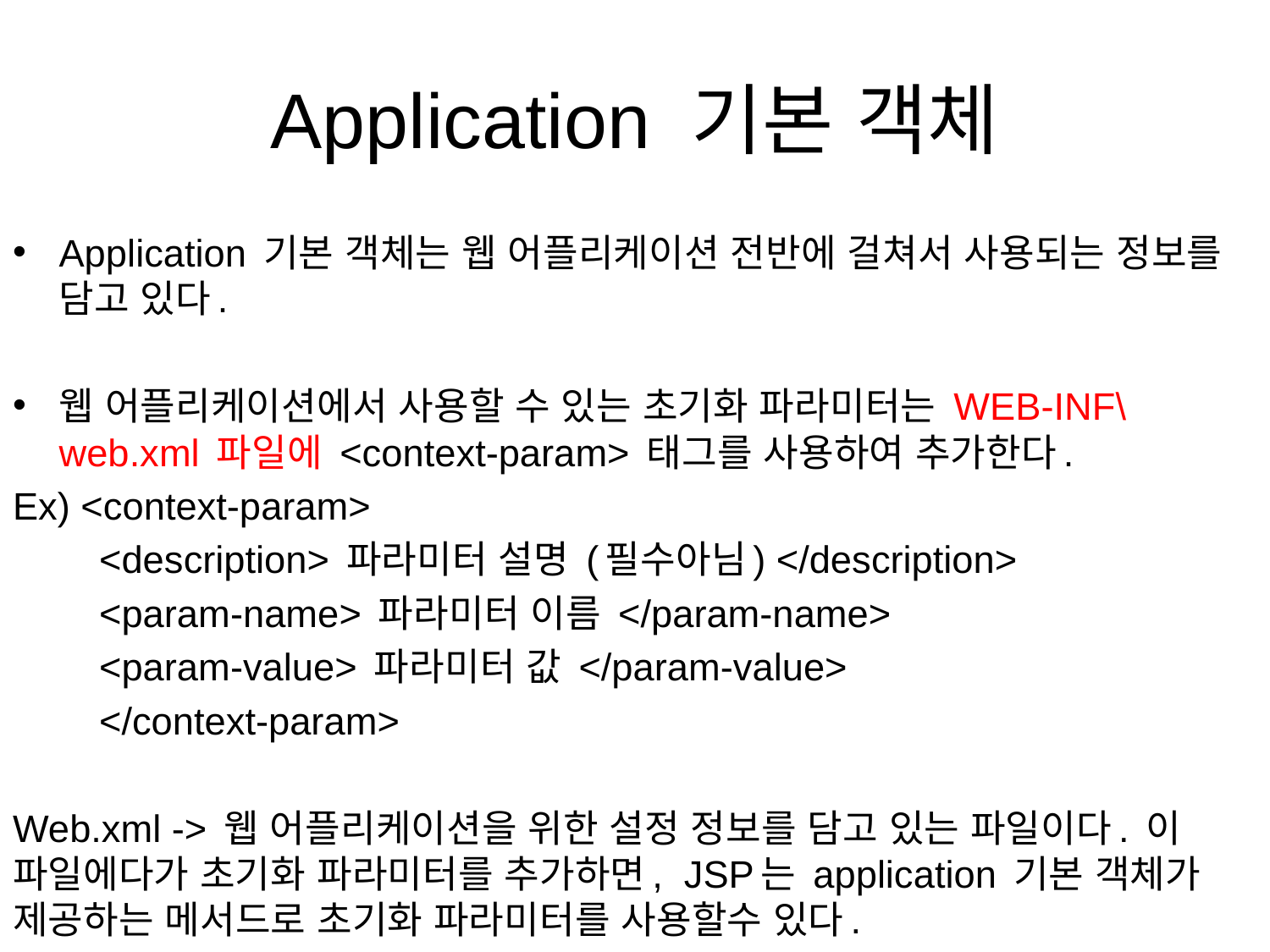

# Application 기본 객체
Application 기본 객체는 웹 어플리케이션 전반에 걸쳐서 사용되는 정보를 담고 있다.

웹 어플리케이션에서 사용할 수 있는 초기화 파라미터는 WEB-INF\web.xml 파일에 <context-param> 태그를 사용하여 추가한다.
Ex) <context-param>
	<description> 파라미터 설명 (필수아님) </description>
	<param-name> 파라미터 이름 </param-name>
	<param-value> 파라미터 값 </param-value>
	</context-param>

Web.xml -> 웹 어플리케이션을 위한 설정 정보를 담고 있는 파일이다. 이 파일에다가 초기화 파라미터를 추가하면,  JSP는 application 기본 객체가 제공하는 메서드로 초기화 파라미터를 사용할수 있다.